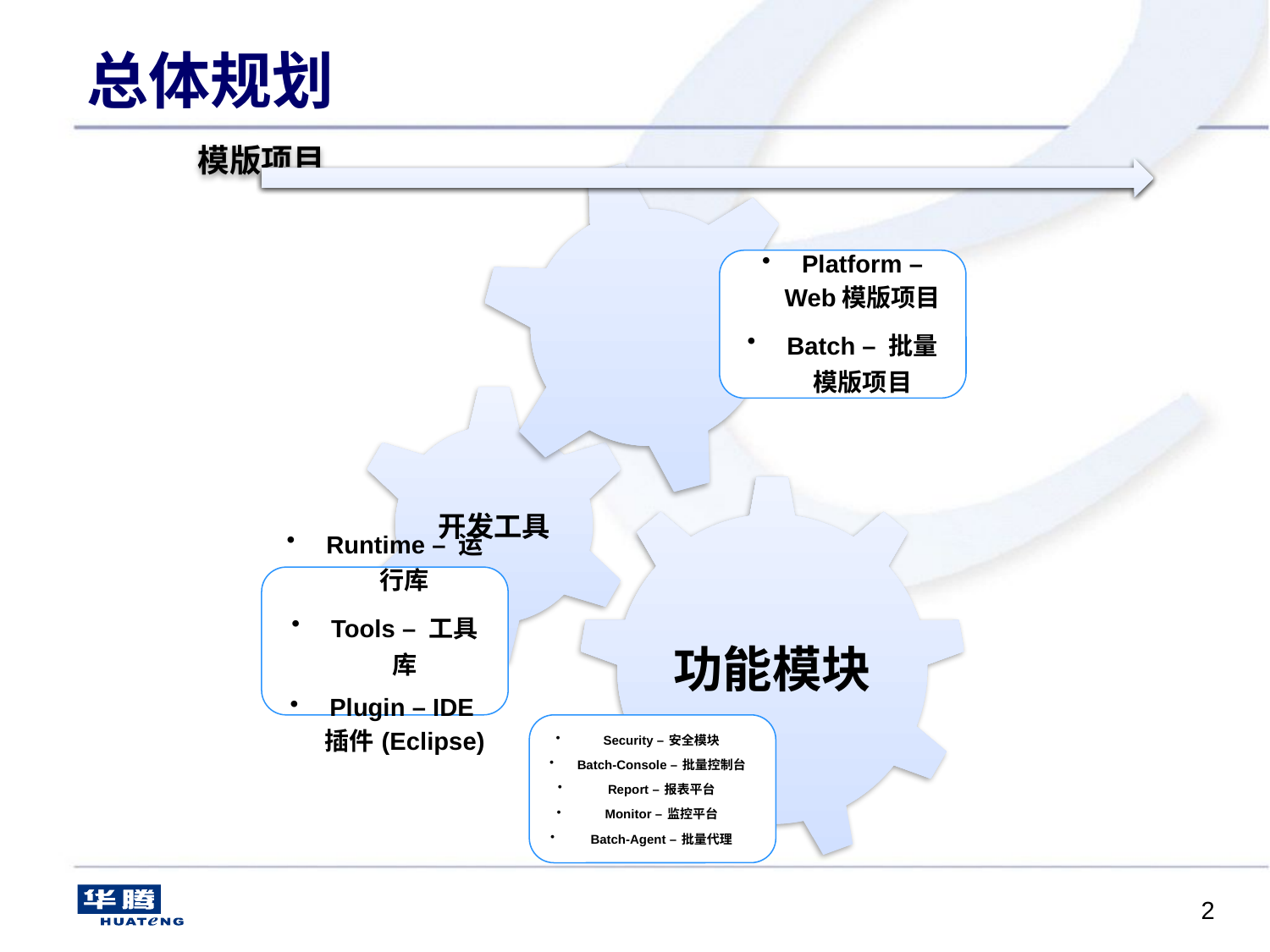

# 总体规划
功能模块
Runtime – 运行库
模版项目
Tools – 工具库
Plugin – IDE插件(Eclipse)
Platform – Web模版项目
Batch – 批量模版项目
Security – 安全模块
Batch-Console – 批量控制台
Report – 报表平台
Monitor – 监控平台
Batch-Agent – 批量代理
开发工具
2